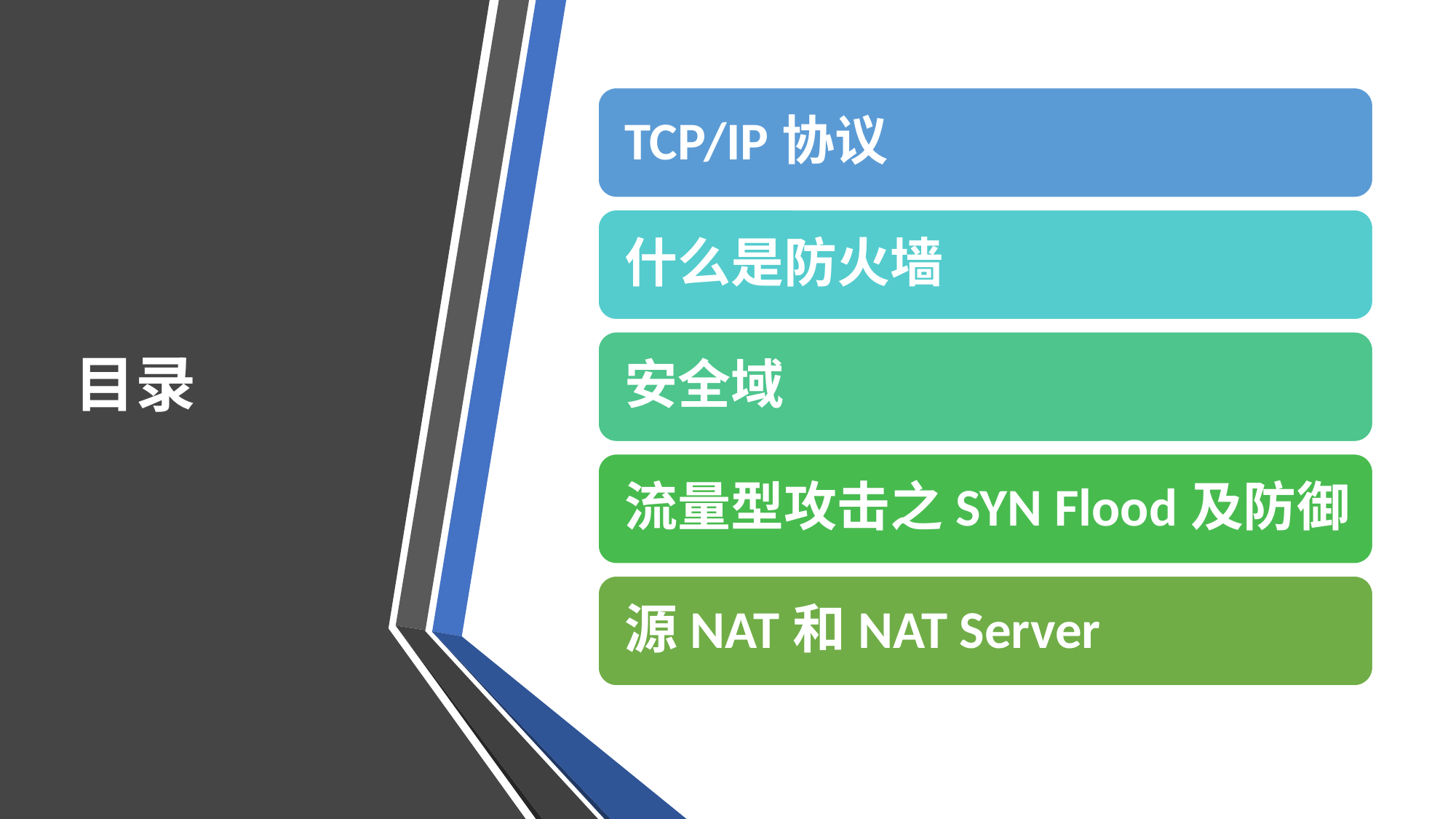

# 目录
TCP/IP协议
什么是防火墙
安全域
流量型攻击之SYN Flood及防御
源NAT和NAT Server